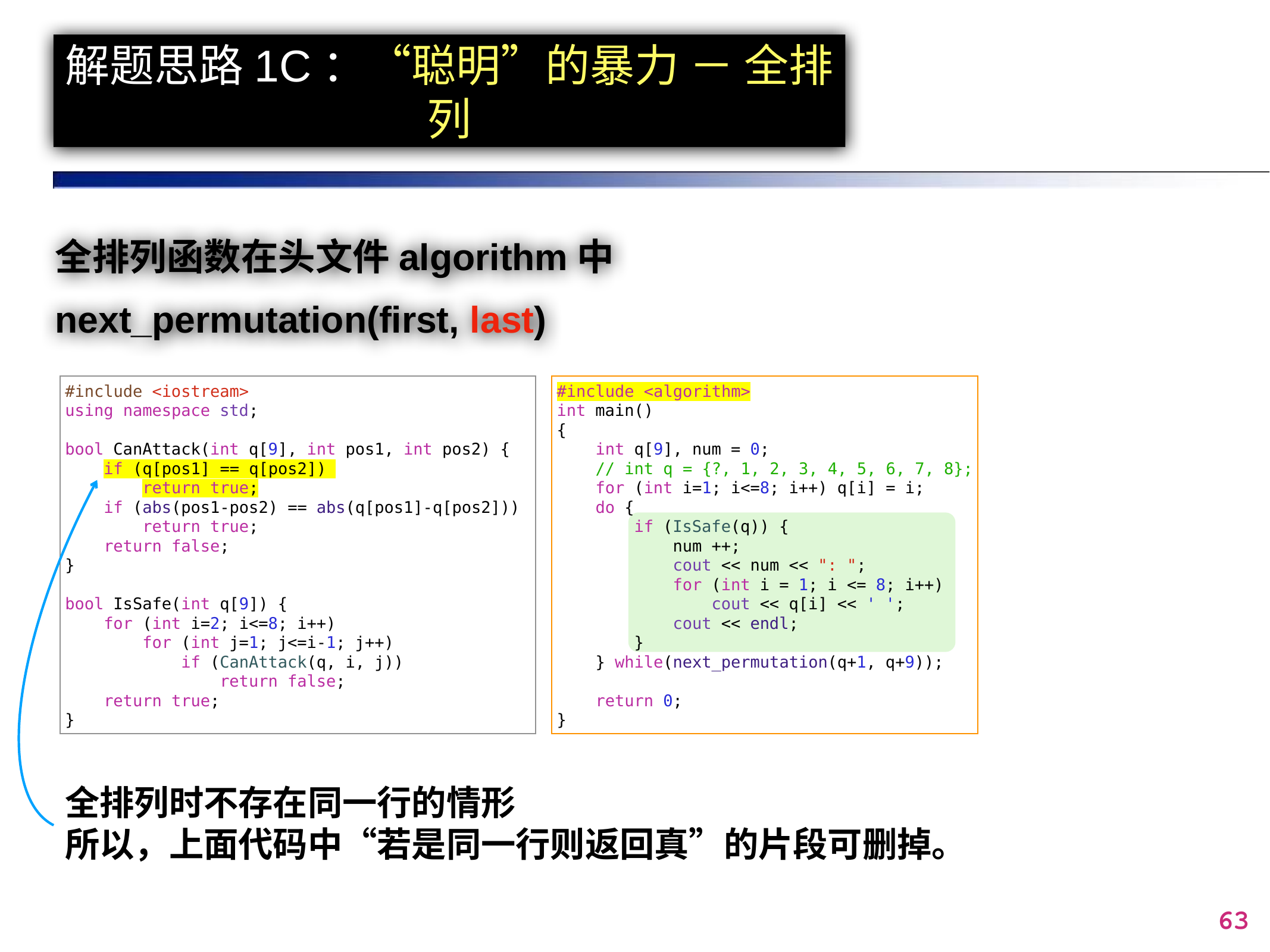

# 解题思路1C：“聪明”的暴力 － 全排列
全排列函数在头文件algorithm中
next_permutation(first, last)

#include <iostream>
using namespace std;

bool CanAttack(int q[9], int pos1, int pos2) {
    if (q[pos1] == q[pos2])
        return true;
    if (abs(pos1-pos2) == abs(q[pos1]-q[pos2]))
        return true;
    return false;
}

bool IsSafe(int q[9]) {
    for (int i=2; i<=8; i++)
        for (int j=1; j<=i-1; j++)
            if (CanAttack(q, i, j))
                return false;
    return true;
}
#include <algorithm>
int main()
{
    int q[9], num = 0;
    // int q = {?, 1, 2, 3, 4, 5, 6, 7, 8};
    for (int i=1; i<=8; i++) q[i] = i;
    do {
        if (IsSafe(q)) {
            num ++;
            cout << num << ": ";
            for (int i = 1; i <= 8; i++)
                cout << q[i] << ' ';
            cout << endl;
        }
    } while(next_permutation(q+1, q+9));

    return 0;
}

全排列时不存在同一行的情形
所以，上面代码中“若是同一行则返回真”的片段可删掉。
63